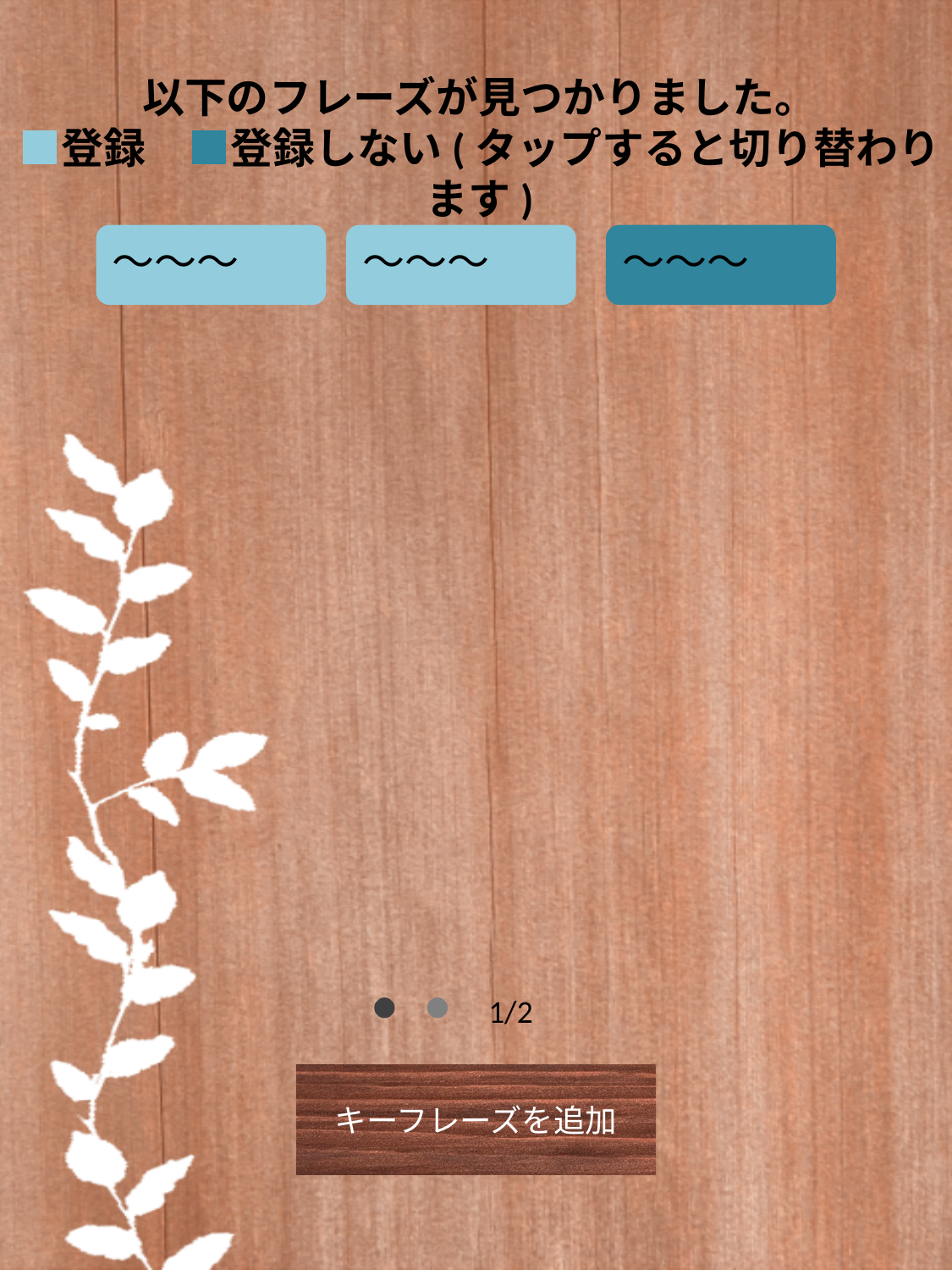

以下のフレーズが見つかりました。
■登録　■登録しない(タップすると切り替わります)
～～～
～～～
～～～
1/2

キーフレーズを追加